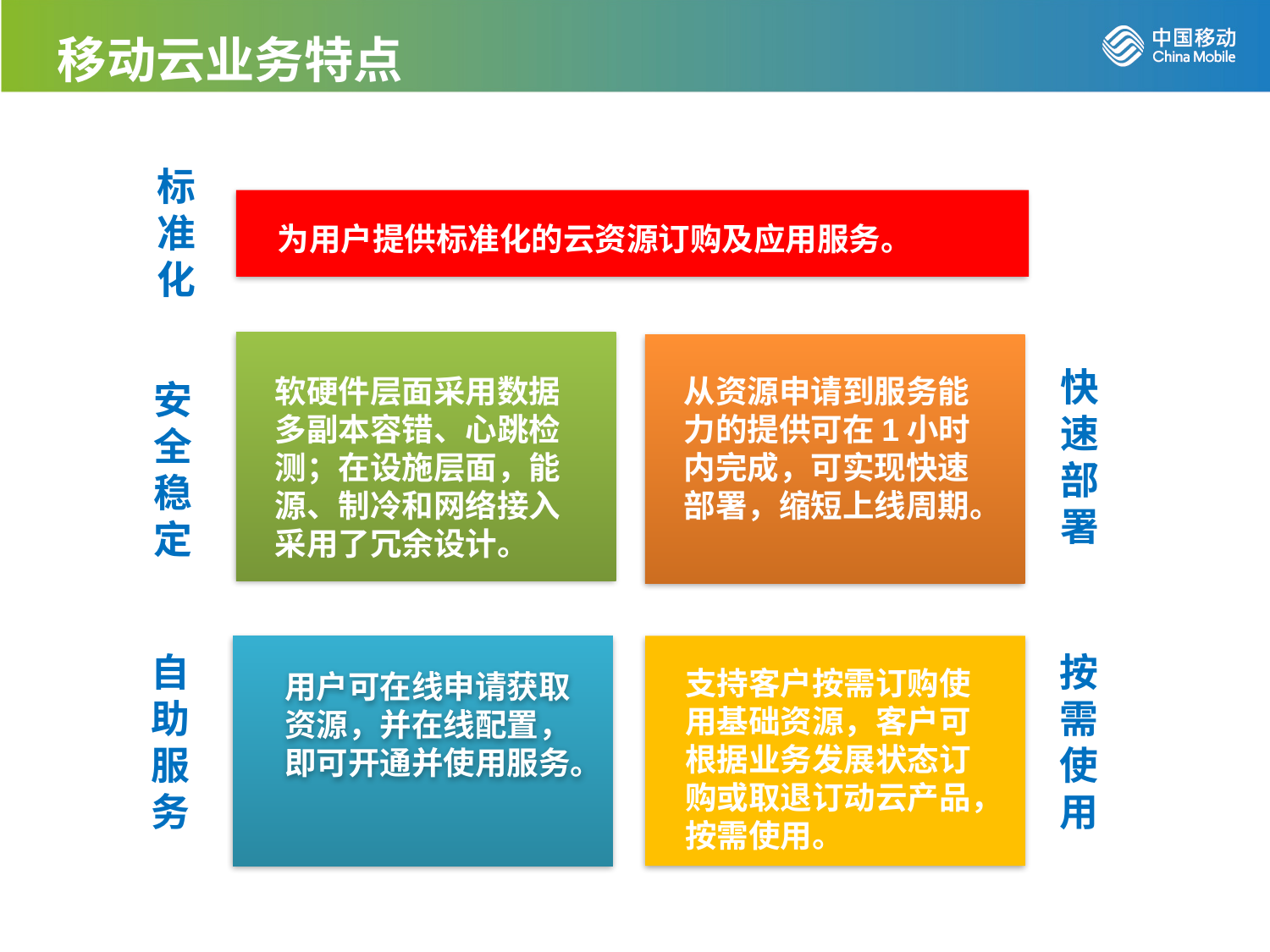

# 移动云业务特点
标准化

为用户提供标准化的云资源订购及应用服务。

快速部署
从资源申请到服务能力的提供可在1小时内完成，可实现快速部署，缩短上线周期。
软硬件层面采用数据多副本容错、心跳检测；在设施层面，能源、制冷和网络接入采用了冗余设计。
安全稳定

自助服务
按需使用
支持客户按需订购使用基础资源，客户可根据业务发展状态订购或取退订动云产品，按需使用。
用户可在线申请获取资源，并在线配置，即可开通并使用服务。